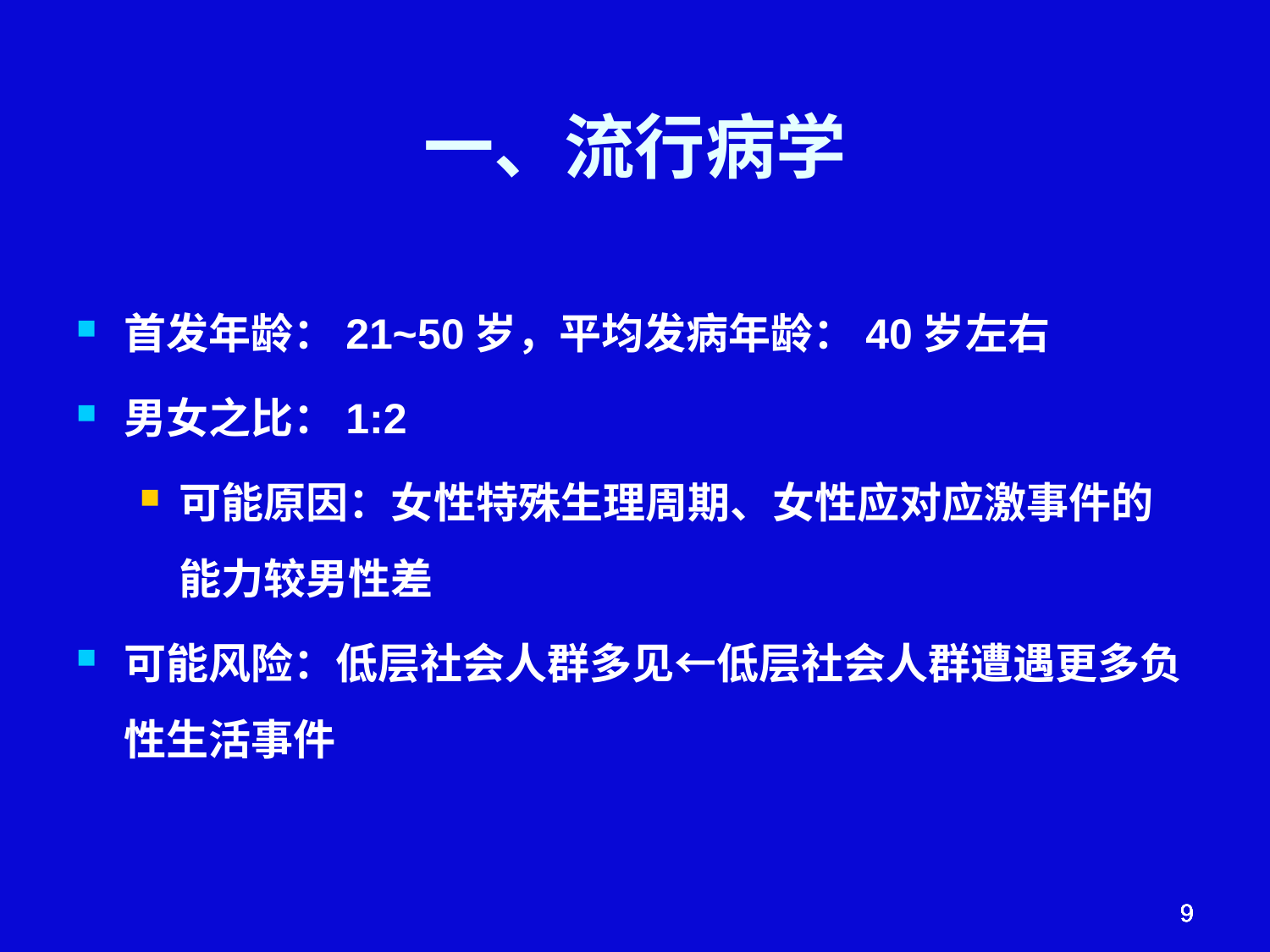

# 一、流行病学
首发年龄：21~50岁，平均发病年龄：40岁左右
男女之比：1:2
可能原因：女性特殊生理周期、女性应对应激事件的能力较男性差
可能风险：低层社会人群多见←低层社会人群遭遇更多负性生活事件
9
9
9
9
9
9